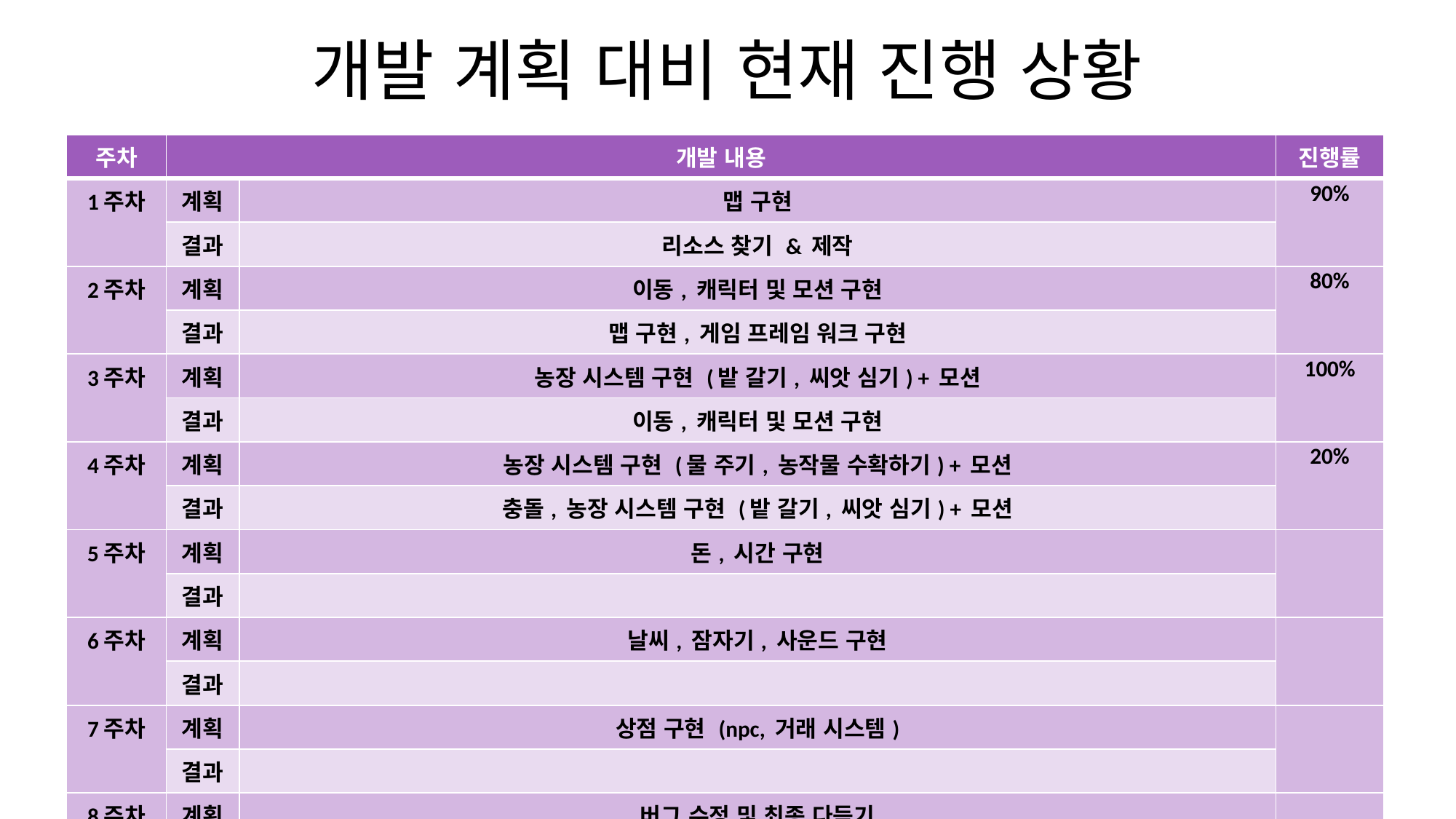

# 개발 계획 대비 현재 진행 상황
| 주차 | 개발 내용 |  | 진행률 |
| --- | --- | --- | --- |
| 1주차 | 계획 | 맵 구현 | 90% |
|  | 결과 | 리소스 찾기 & 제작 |  |
| 2주차 | 계획 | 이동, 캐릭터 및 모션 구현 | 80% |
|  | 결과 | 맵 구현, 게임 프레임 워크 구현 |  |
| 3주차 | 계획 | 농장 시스템 구현 (밭 갈기, 씨앗 심기) + 모션 | 100% |
|  | 결과 | 이동, 캐릭터 및 모션 구현 |  |
| 4주차 | 계획 | 농장 시스템 구현 (물 주기, 농작물 수확하기) + 모션 | 20% |
|  | 결과 | 충돌, 농장 시스템 구현 (밭 갈기, 씨앗 심기) + 모션 |  |
| 5주차 | 계획 | 돈, 시간 구현 |  |
|  | 결과 |  |  |
| 6주차 | 계획 | 날씨, 잠자기, 사운드 구현 |  |
|  | 결과 |  |  |
| 7주차 | 계획 | 상점 구현 (npc, 거래 시스템) |  |
|  | 결과 |  |  |
| 8주차 | 계획 | 버그 수정 및 최종 다듬기 |  |
|  | 결과 |  |  |